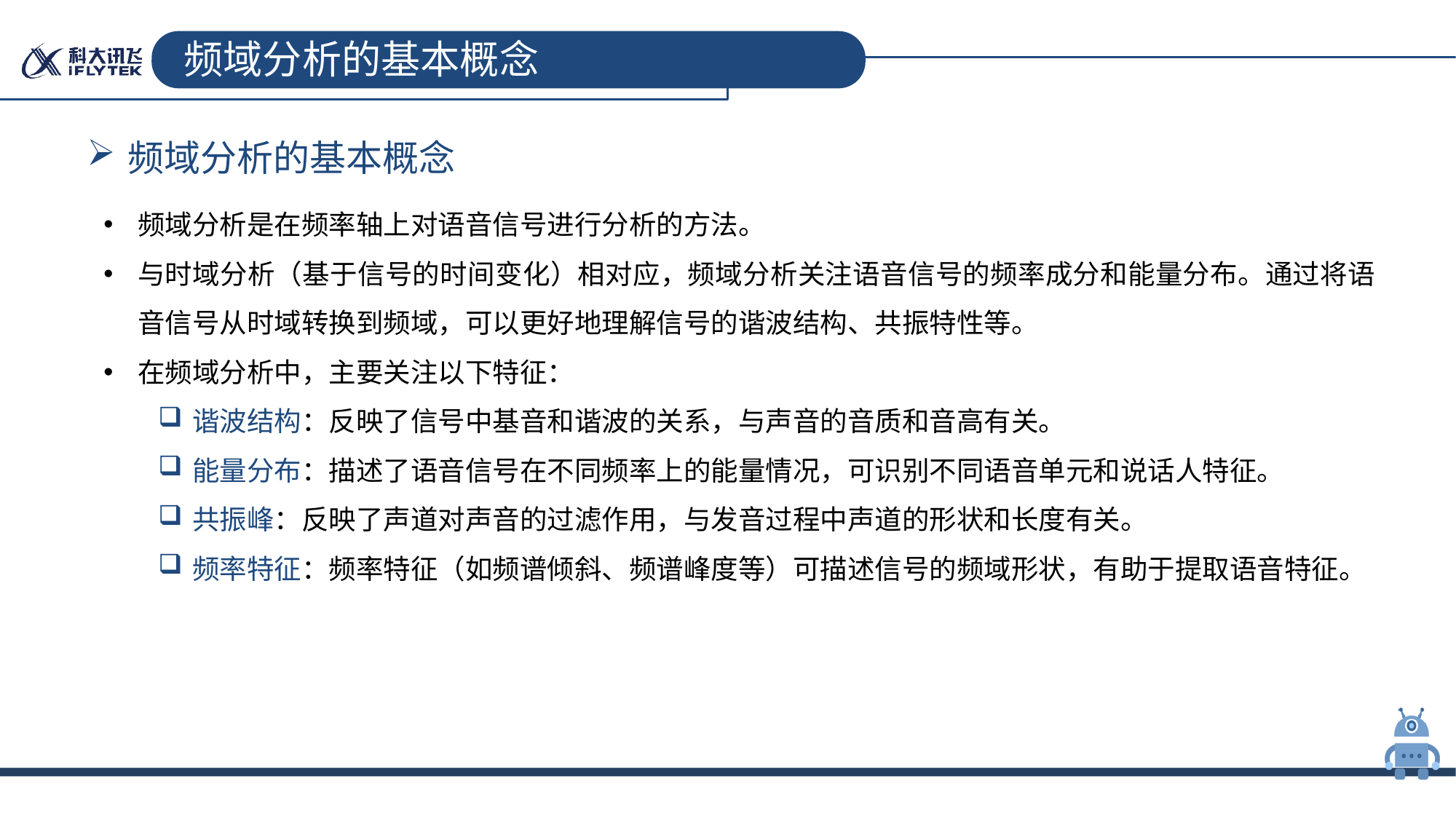

# 频域分析的基本概念
频域分析的基本概念

频域分析是在频率轴上对语音信号进行分析的方法。
与时域分析（基于信号的时间变化）相对应，频域分析关注语音信号的频率成分和能量分布。通过将语音信号从时域转换到频域，可以更好地理解信号的谐波结构、共振特性等。
在频域分析中，主要关注以下特征：
谐波结构：反映了信号中基音和谐波的关系，与声音的音质和音高有关。
能量分布：描述了语音信号在不同频率上的能量情况，可识别不同语音单元和说话人特征。
共振峰：反映了声道对声音的过滤作用，与发音过程中声道的形状和长度有关。
频率特征：频率特征（如频谱倾斜、频谱峰度等）可描述信号的频域形状，有助于提取语音特征。